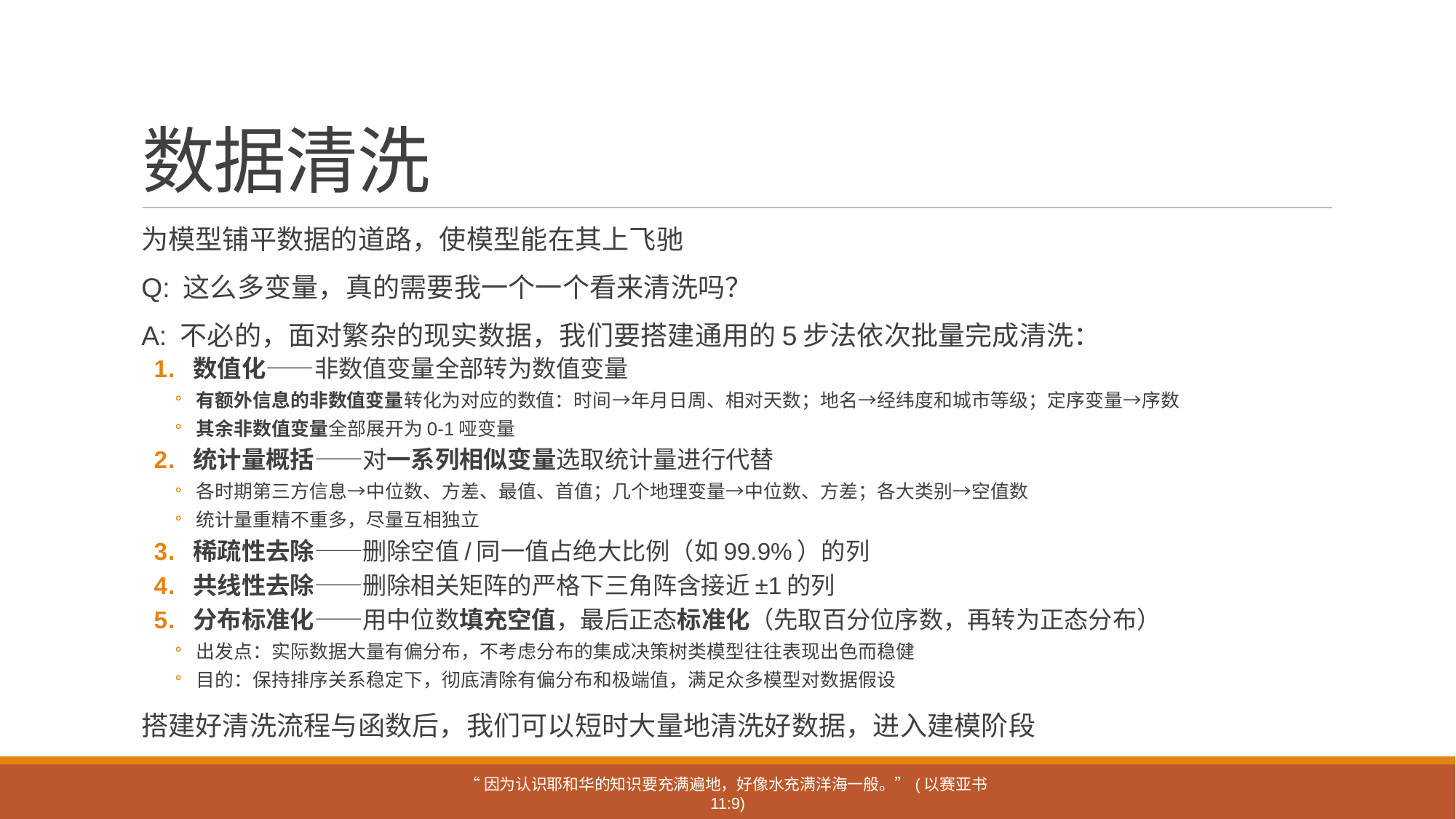

# 数据清洗
为模型铺平数据的道路，使模型能在其上飞驰
Q: 这么多变量，真的需要我一个一个看来清洗吗？
A: 不必的，面对繁杂的现实数据，我们要搭建通用的5步法依次批量完成清洗：
数值化——非数值变量全部转为数值变量
有额外信息的非数值变量转化为对应的数值：时间→年月日周、相对天数；地名→经纬度和城市等级；定序变量→序数
其余非数值变量全部展开为0-1哑变量
统计量概括——对一系列相似变量选取统计量进行代替
各时期第三方信息→中位数、方差、最值、首值；几个地理变量→中位数、方差；各大类别→空值数
统计量重精不重多，尽量互相独立
稀疏性去除——删除空值/同一值占绝大比例（如99.9%）的列
共线性去除——删除相关矩阵的严格下三角阵含接近±1的列
分布标准化——用中位数填充空值，最后正态标准化（先取百分位序数，再转为正态分布）
出发点：实际数据大量有偏分布，不考虑分布的集成决策树类模型往往表现出色而稳健
目的：保持排序关系稳定下，彻底清除有偏分布和极端值，满足众多模型对数据假设
搭建好清洗流程与函数后，我们可以短时大量地清洗好数据，进入建模阶段
“因为认识耶和华的知识要充满遍地，好像水充满洋海一般。”(以赛亚书11:9)